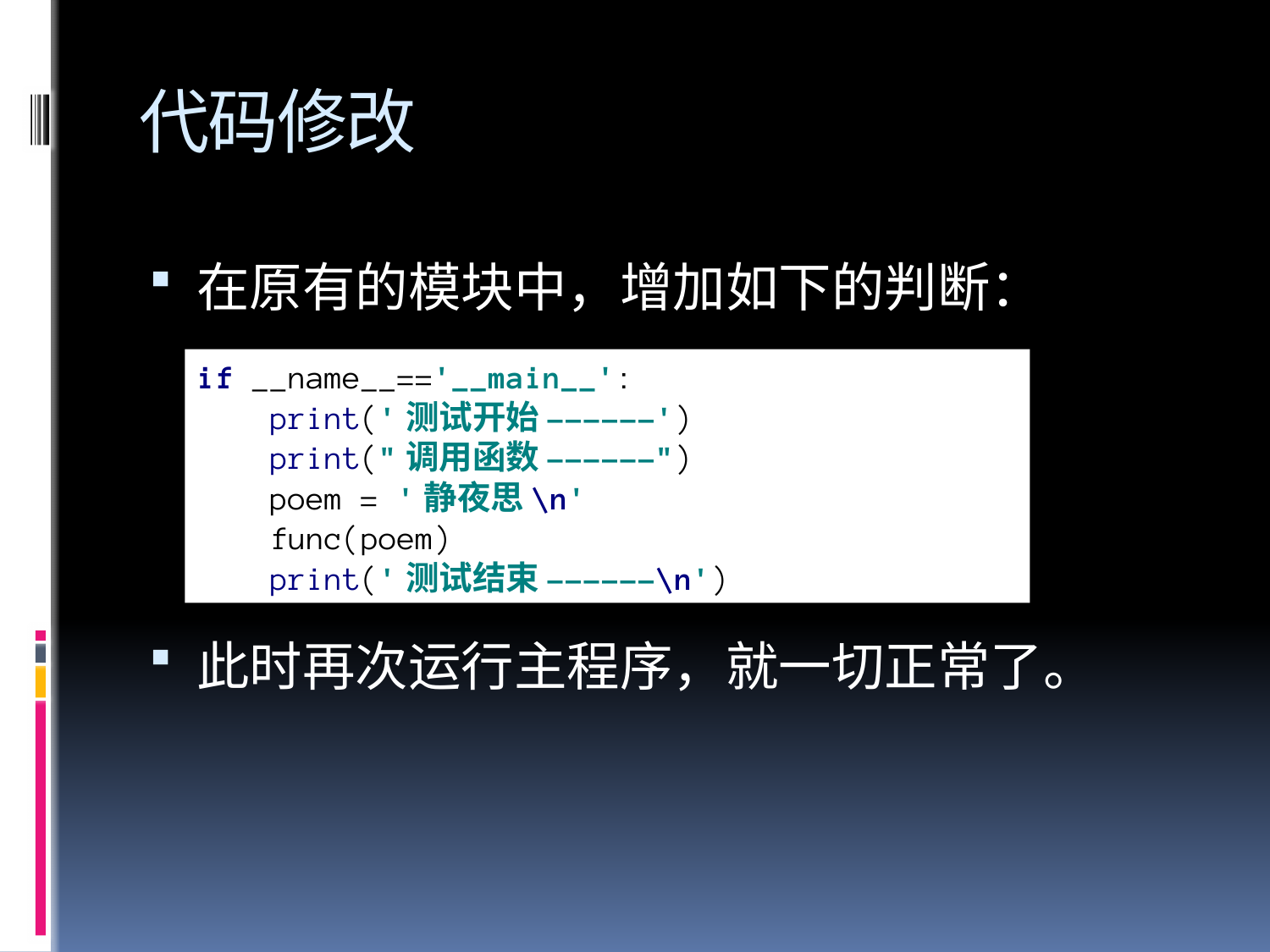

# 代码修改
在原有的模块中，增加如下的判断：

此时再次运行主程序，就一切正常了。

if __name__=='__main__':
    print('测试开始------')
    print("调用函数------")
    poem = '静夜思\n'
    func(poem)
    print('测试结束------\n')